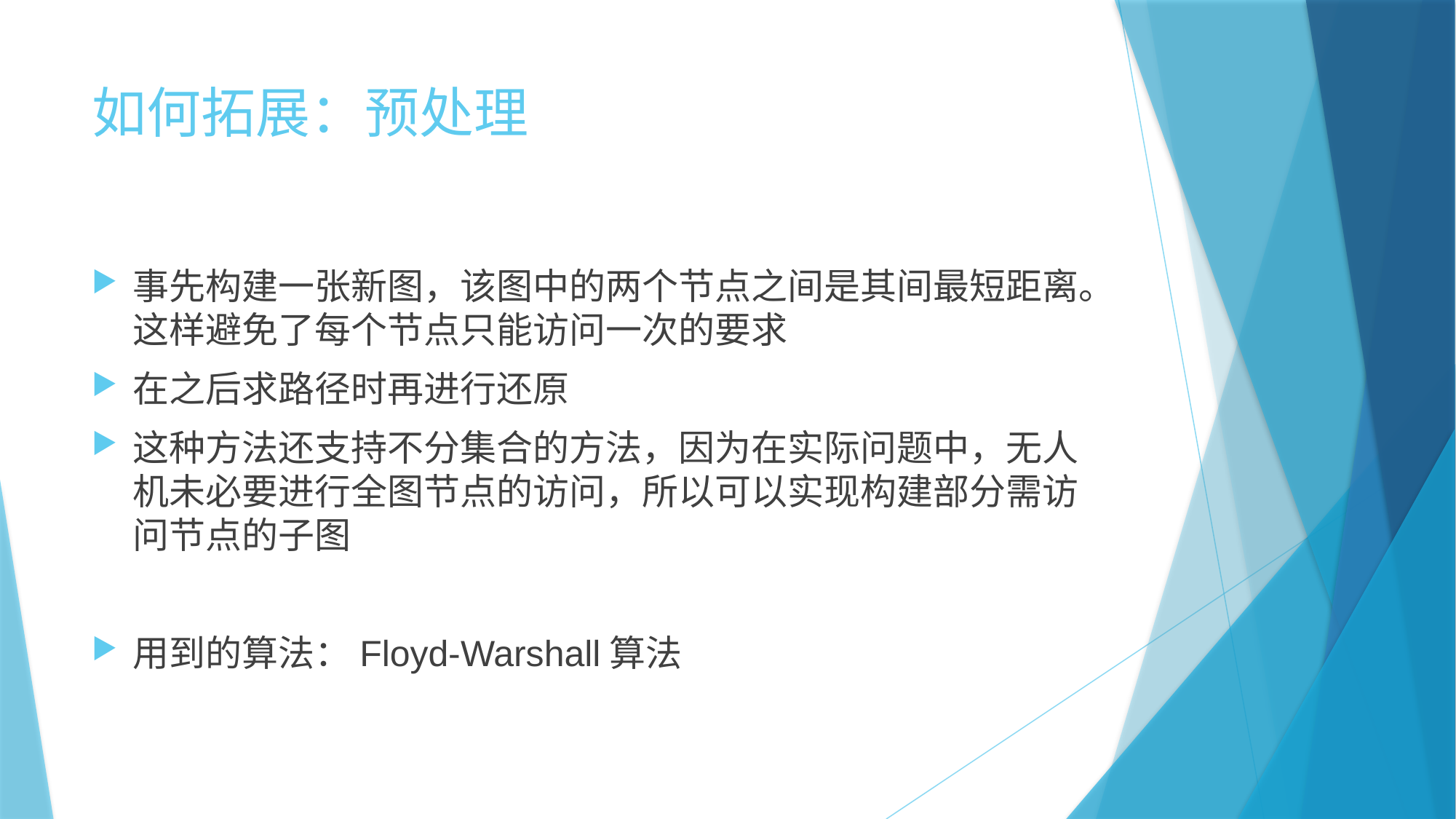

# 如何拓展：预处理
事先构建一张新图，该图中的两个节点之间是其间最短距离。这样避免了每个节点只能访问一次的要求
在之后求路径时再进行还原
这种方法还支持不分集合的方法，因为在实际问题中，无人机未必要进行全图节点的访问，所以可以实现构建部分需访问节点的子图

用到的算法：Floyd-Warshall算法